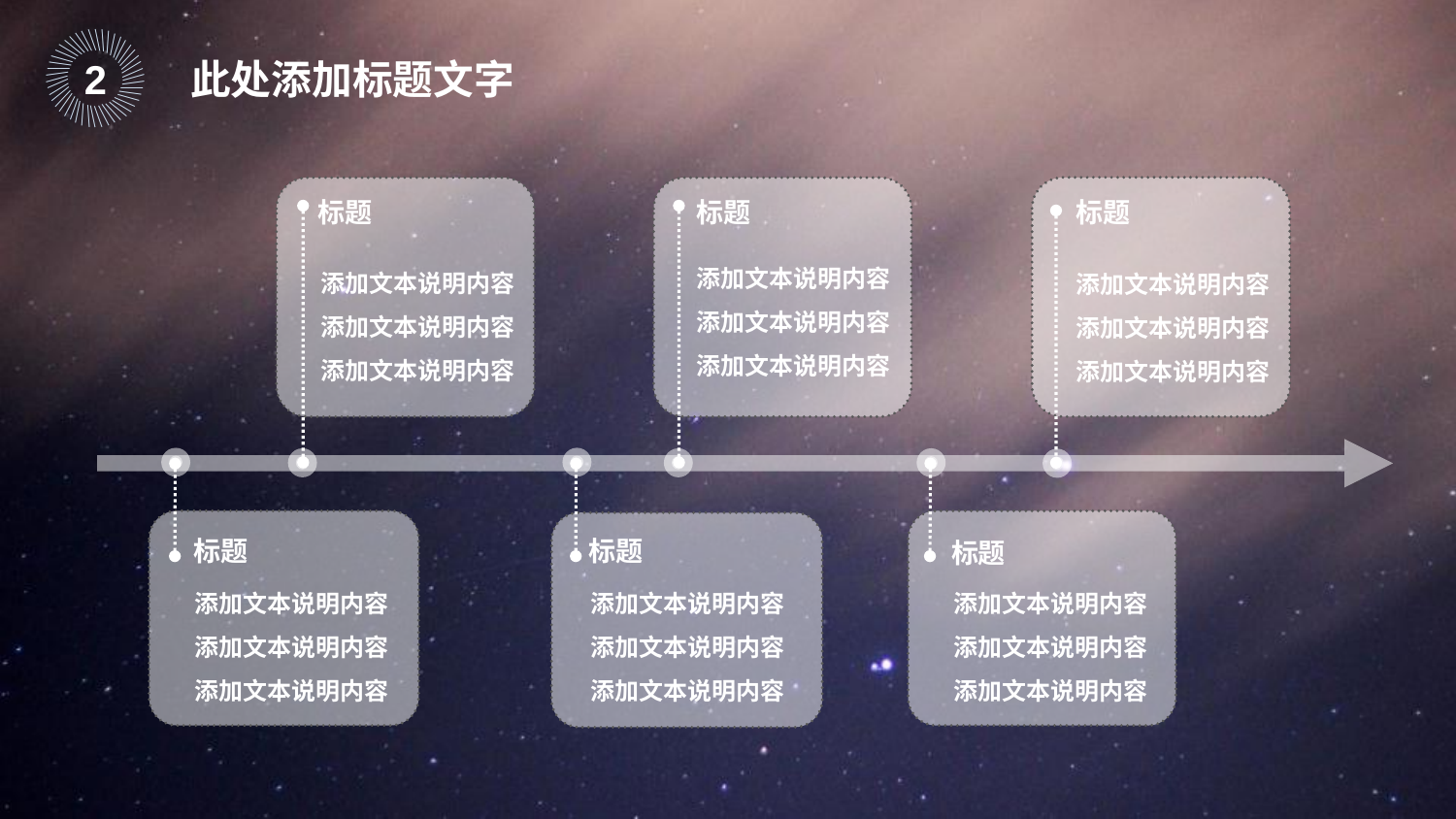

｜
｜
｜
｜
｜
｜
｜
｜
｜
｜
｜
｜
｜
｜
｜
｜
｜
｜
｜
｜
｜
｜
｜
｜
｜
｜
｜
｜
｜
｜
｜
｜
｜
｜
｜
｜
｜
｜
｜
｜
｜
｜
｜
｜
｜
｜
2
此处添加标题文字

标题
标题
标题

添加文本说明内容
添加文本说明内容
添加文本说明内容
添加文本说明内容
添加文本说明内容
添加文本说明内容
添加文本说明内容
添加文本说明内容
添加文本说明内容

标题
标题
标题
添加文本说明内容
添加文本说明内容
添加文本说明内容
添加文本说明内容
添加文本说明内容
添加文本说明内容
添加文本说明内容
添加文本说明内容
添加文本说明内容